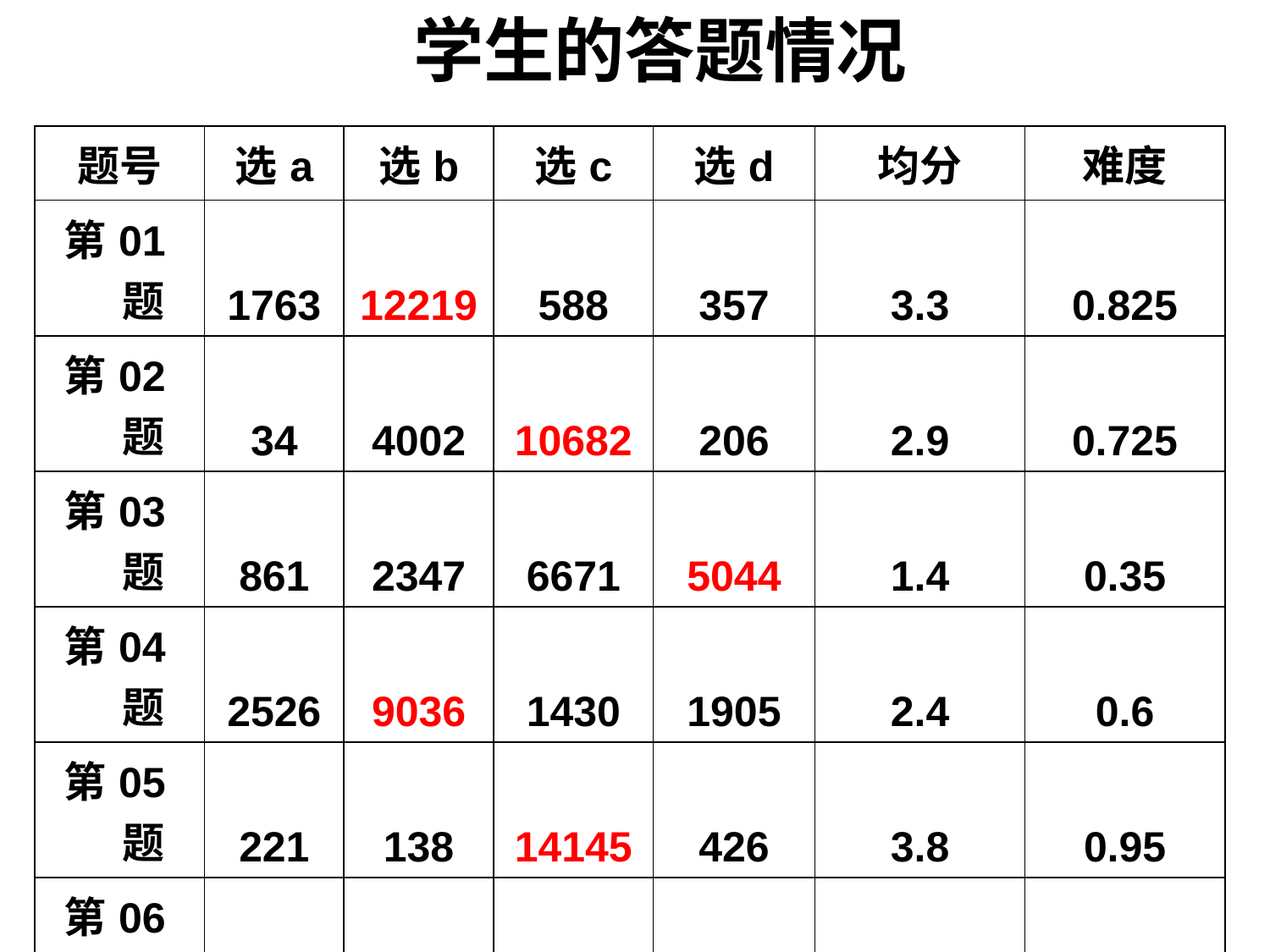

# 学生的答题情况
| 题号 | 选a | 选b | 选c | 选d | 均分 | 难度 |
| --- | --- | --- | --- | --- | --- | --- |
| 第01题 | 1763 | 12219 | 588 | 357 | 3.3 | 0.825 |
| 第02题 | 34 | 4002 | 10682 | 206 | 2.9 | 0.725 |
| 第03题 | 861 | 2347 | 6671 | 5044 | 1.4 | 0.35 |
| 第04题 | 2526 | 9036 | 1430 | 1905 | 2.4 | 0.6 |
| 第05题 | 221 | 138 | 14145 | 426 | 3.8 | 0.95 |
| 第06题 | 163 | 1381 | 388 | 12997 | 3.5 | 0.875 |
| 第07题 | 1716 | 11805 | 1311 | 96 | 3.2 | 0.8 |
| 第08题 | 1296 | 2127 | 10129 | 1375 | 2.7 | 0.675 |
| 第09题 | 1865 | 1300 | 9492 | 2230 | 2.5 | 0.625 |
| 第10题 | 1020 | 543 | 1043 | 12310 | 3.3 | 0.825 |
| 第11题 | 4026 | 4211 | 4971 | 1695 | 1.1 | 0.275 |